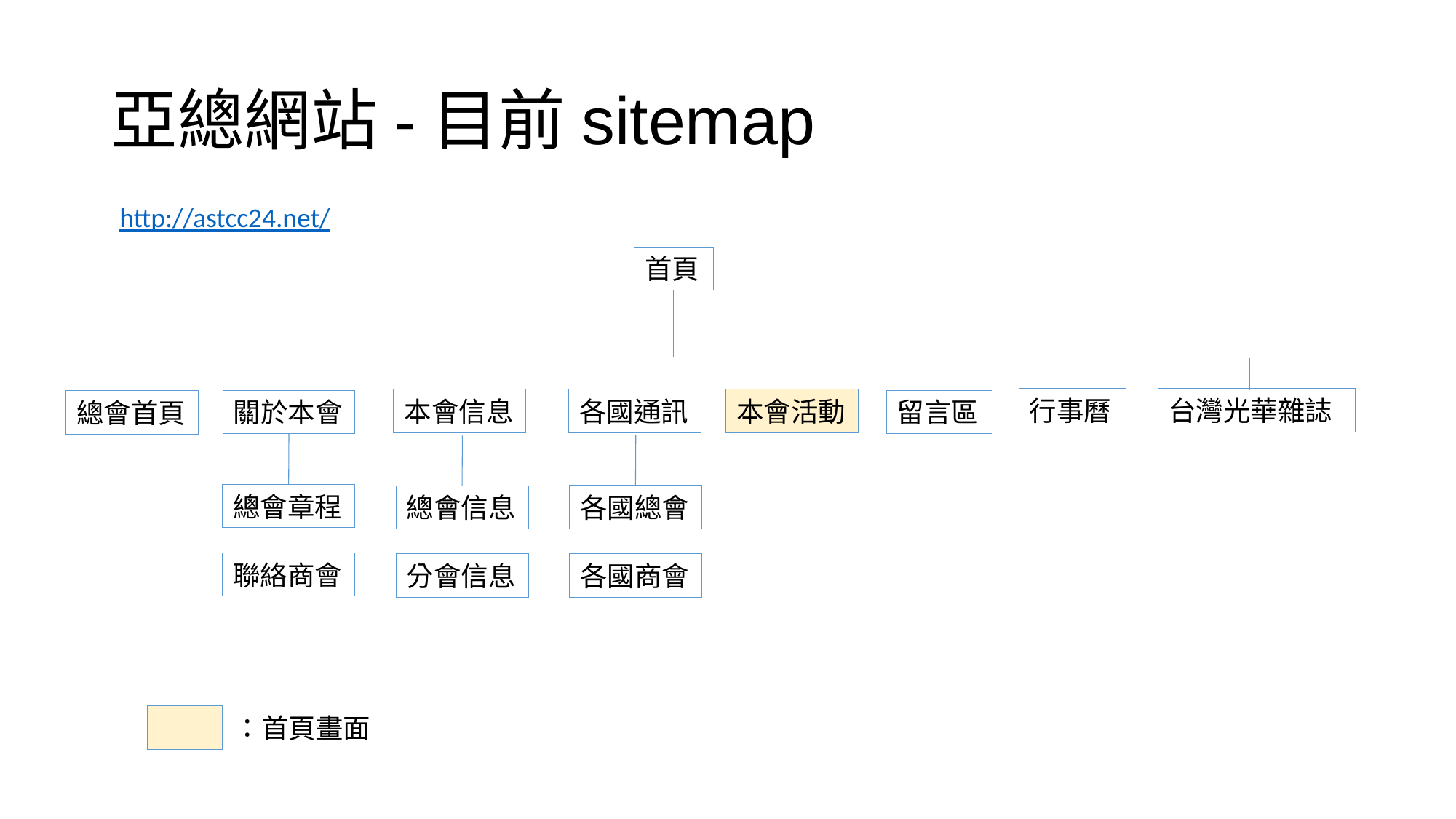

# 亞總網站-目前sitemap
http://astcc24.net/
首頁
行事曆
台灣光華雜誌
本會信息
各國通訊
本會活動
關於本會
留言區
總會首頁
總會章程
各國總會
總會信息
聯絡商會
各國商會
分會信息

：首頁畫面